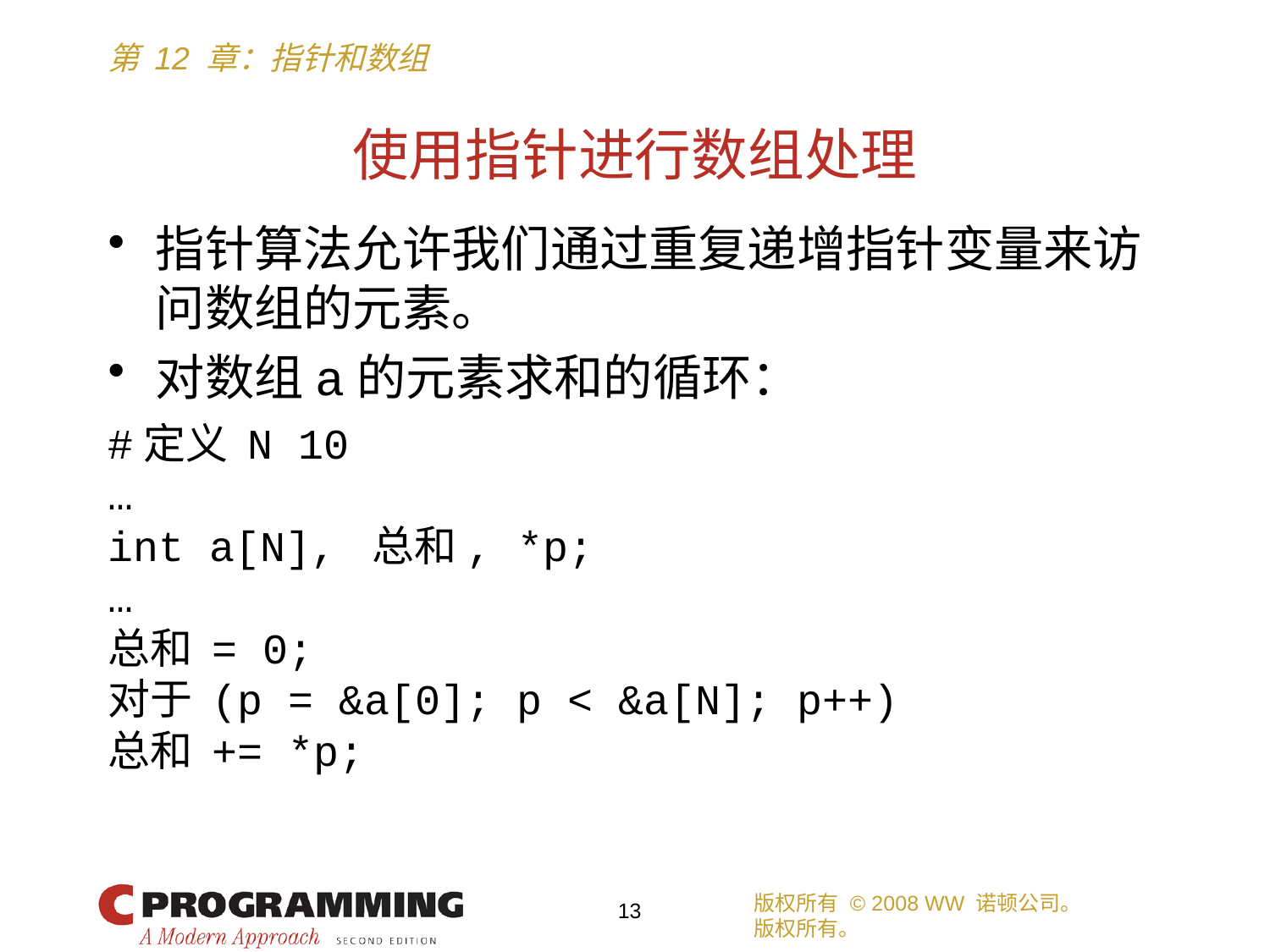

# 使用指针进行数组处理
指针算法允许我们通过重复递增指针变量来访问数组的元素。
对数组a的元素求和的循环：
#定义 N 10
…
int a[N], 总和, *p;
…
总和 = 0;
对于 (p = &a[0]; p < &a[N]; p++)
总和 += *p;
版权所有 © 2008 WW 诺顿公司。
版权所有。
13